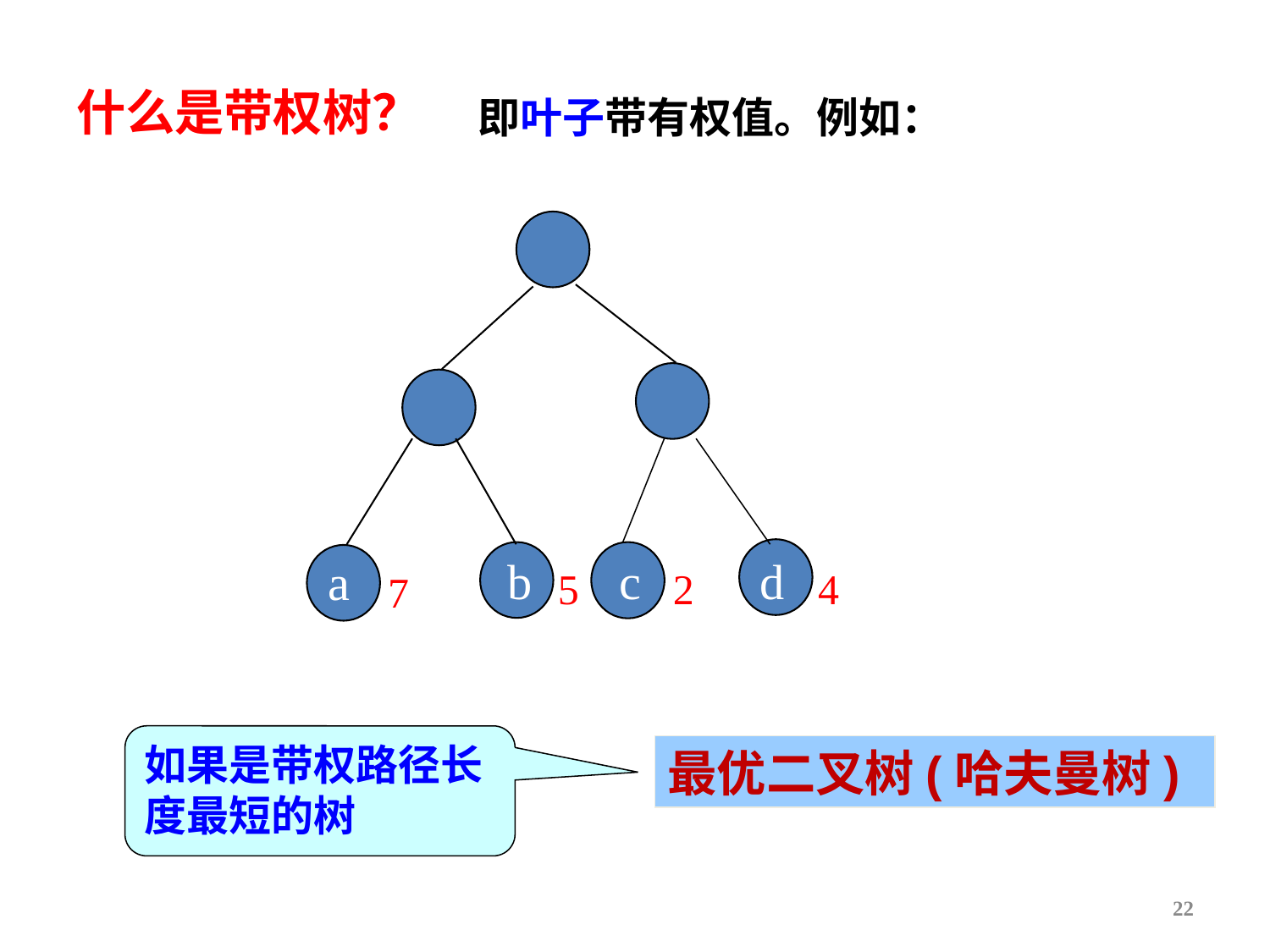

# 什么是带权树？
即叶子带有权值。例如：

b
c
d
a

5
2
4
7
如果是带权路径长度最短的树
最优二叉树(哈夫曼树)
22